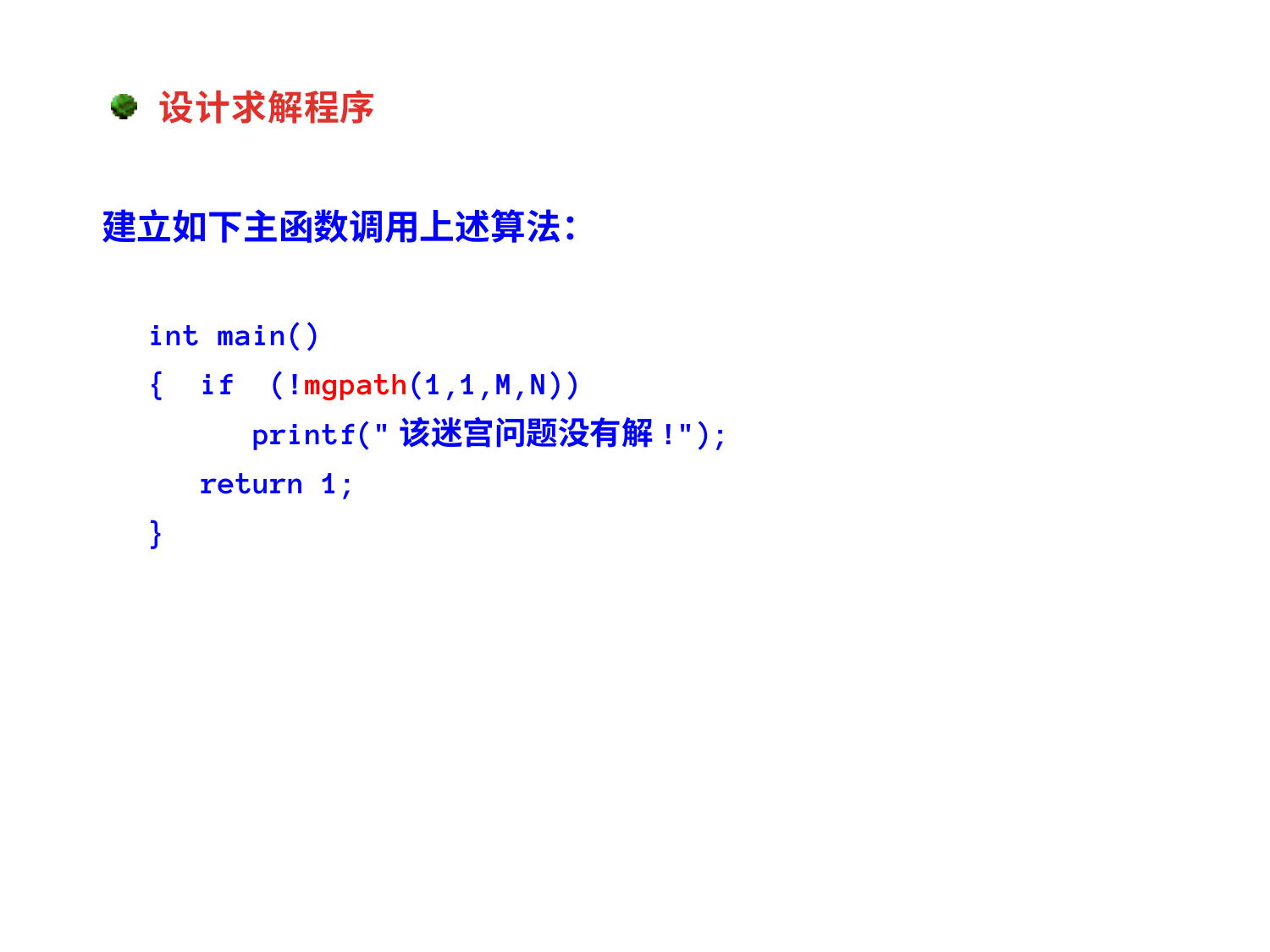

设计求解程序
建立如下主函数调用上述算法：
int main()
{  if  (!mgpath(1,1,M,N))
      printf("该迷宫问题没有解!");
   return 1;
}